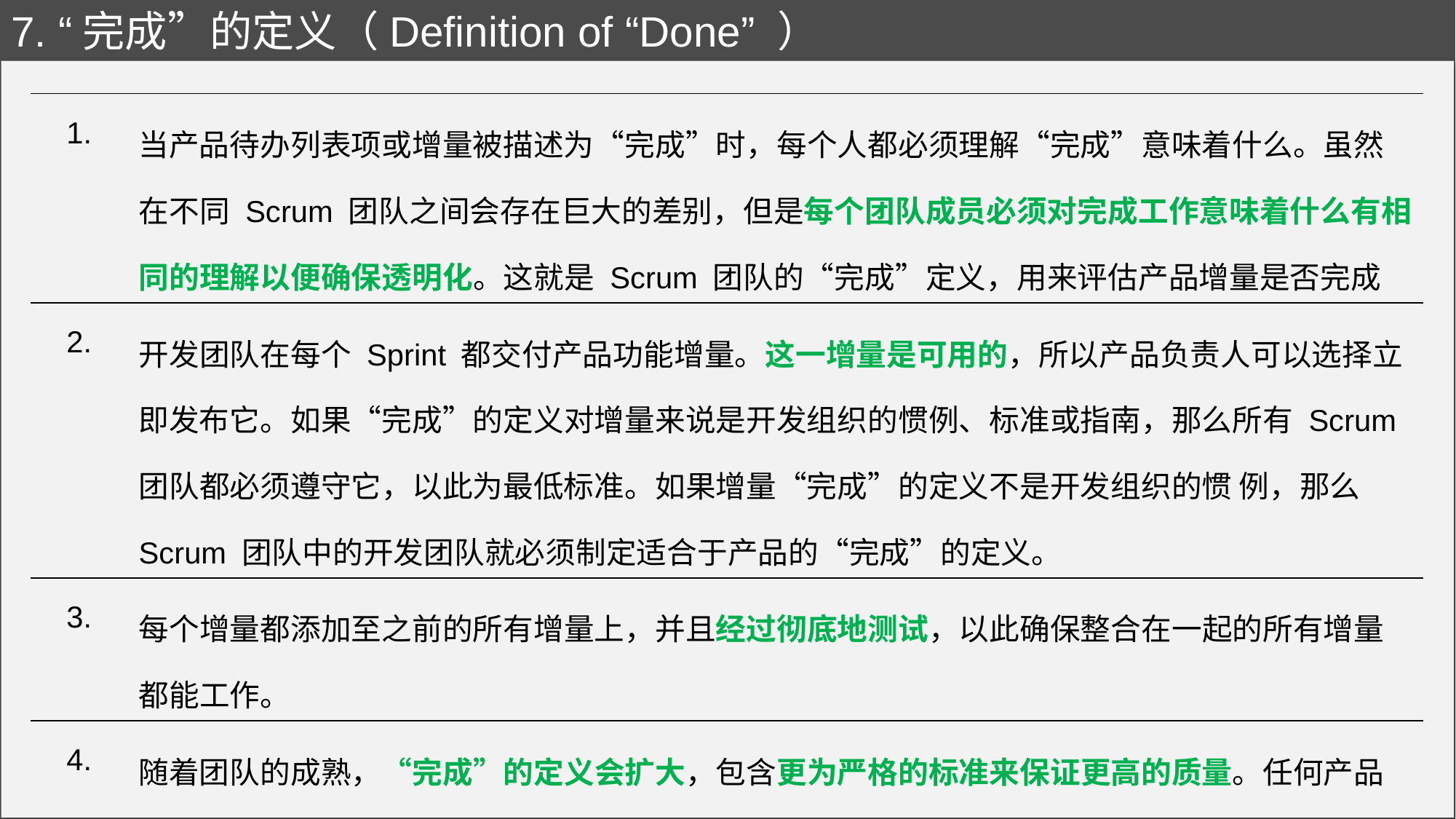

# 7. “完成”的定义（Definition of “Done” ）
| 1. | 当产品待办列表项或增量被描述为“完成”时，每个人都必须理解“完成”意味着什么。虽然在不同 Scrum 团队之间会存在巨大的差别，但是每个团队成员必须对完成工作意味着什么有相同的理解以便确保透明化。这就是 Scrum 团队的“完成”定义，用来评估产品增量是否完成 |
| --- | --- |
| 2. | 开发团队在每个 Sprint 都交付产品功能增量。这一增量是可用的，所以产品负责人可以选择立即发布它。如果“完成”的定义对增量来说是开发组织的惯例、标准或指南，那么所有 Scrum 团队都必须遵守它，以此为最低标准。如果增量“完成”的定义不是开发组织的惯 例，那么 Scrum 团队中的开发团队就必须制定适合于产品的“完成”的定义。 |
| 3. | 每个增量都添加至之前的所有增量上，并且经过彻底地测试，以此确保整合在一起的所有增量都能工作。 |
| 4. | 随着团队的成熟，“完成”的定义会扩大，包含更为严格的标准来保证更高的质量。任何产品或系统都应该对其上面开发的工作有“完成”的定义。 |